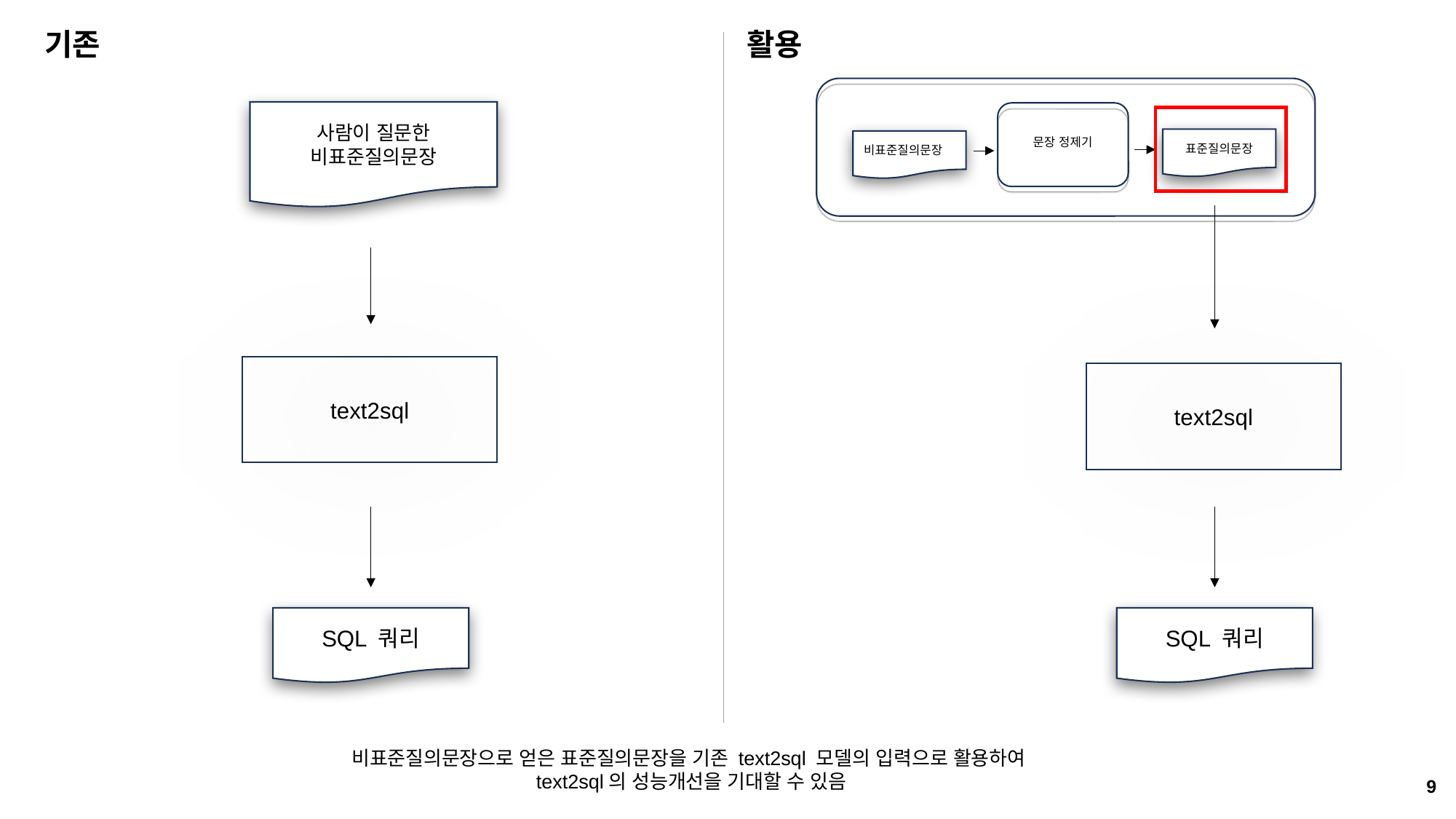

기존
활용

사람이 질문한
비표준질의문장

문장 정제기
표준질의문장
비표준질의문장
text2sql
text2sql
SQL 쿼리
SQL 쿼리
비표준질의문장으로 얻은 표준질의문장을 기존 text2sql 모델의 입력으로 활용하여
text2sql의 성능개선을 기대할 수 있음
9